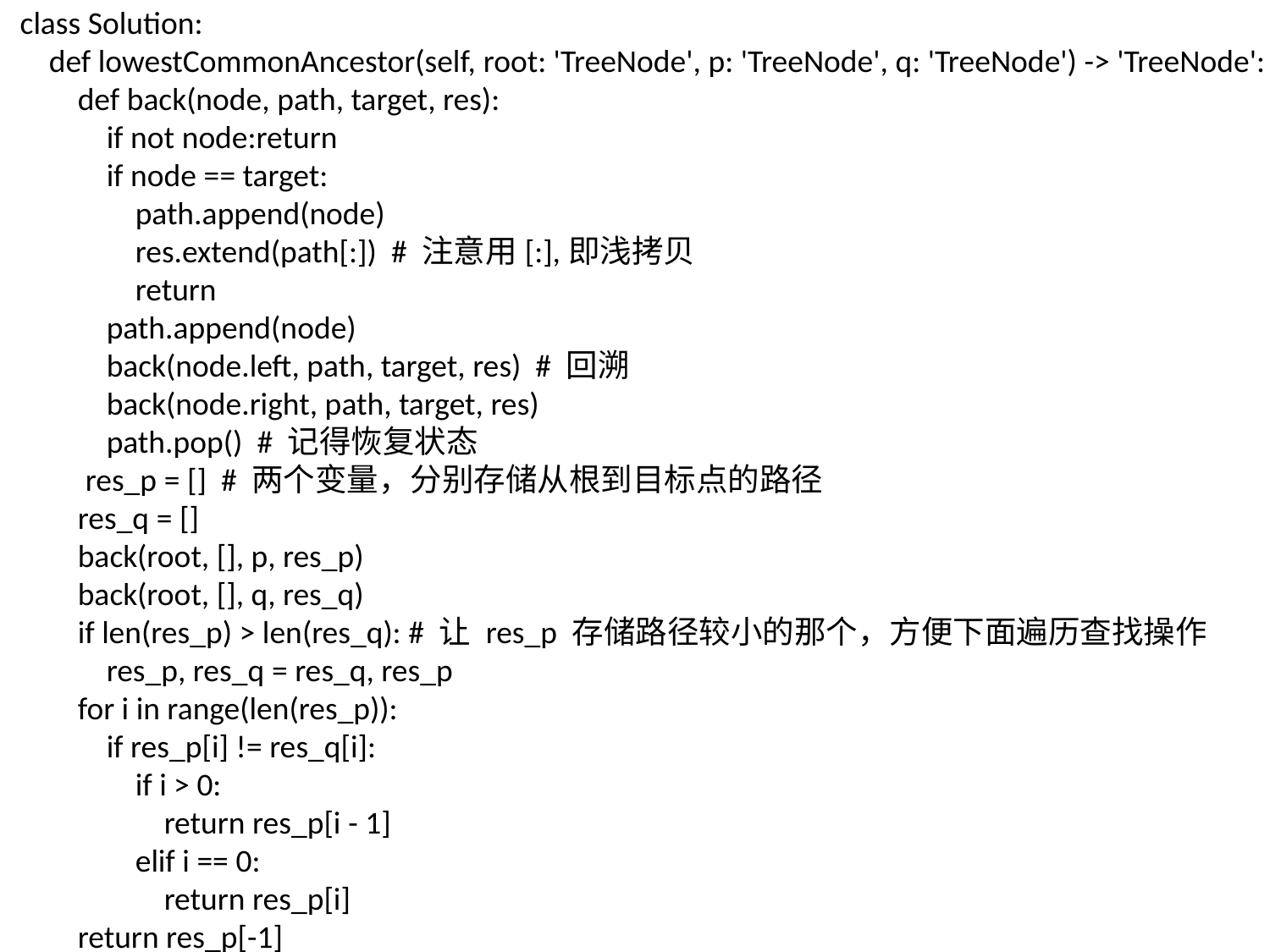

class Solution:
    def lowestCommonAncestor(self, root: 'TreeNode', p: 'TreeNode', q: 'TreeNode') -> 'TreeNode':
        def back(node, path, target, res):
            if not node:return
            if node == target:
                path.append(node)
                res.extend(path[:])  # 注意用[:],即浅拷贝
                return
            path.append(node)
            back(node.left, path, target, res)  # 回溯
            back(node.right, path, target, res)
            path.pop()  # 记得恢复状态
        res_p = []  # 两个变量，分别存储从根到目标点的路径
        res_q = []
        back(root, [], p, res_p)
        back(root, [], q, res_q)
        if len(res_p) > len(res_q): # 让 res_p 存储路径较小的那个，方便下面遍历查找操作
            res_p, res_q = res_q, res_p
        for i in range(len(res_p)):
            if res_p[i] != res_q[i]:
                if i > 0:
                    return res_p[i - 1]
                elif i == 0:
                    return res_p[i]
        return res_p[-1]